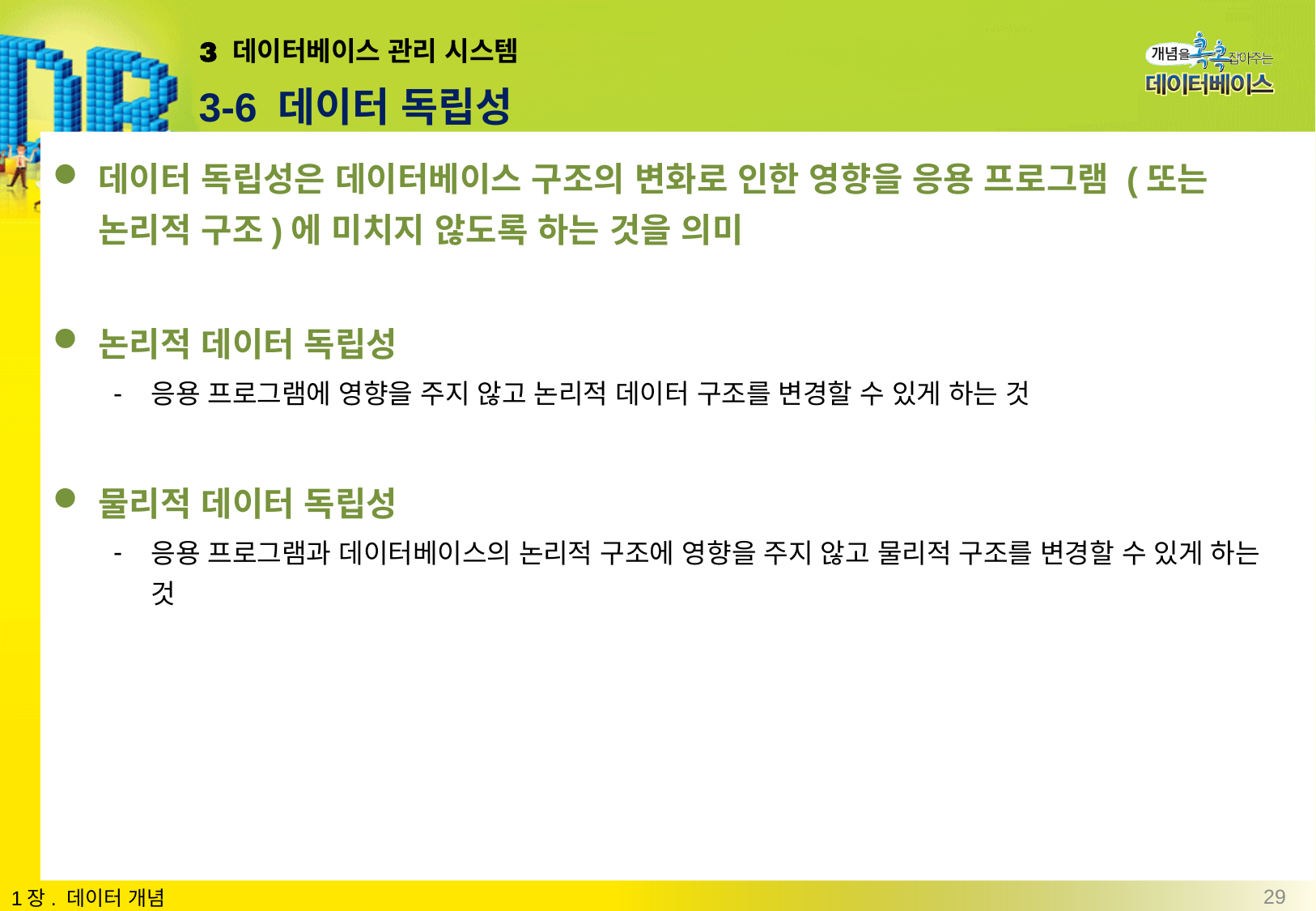

# 3 데이터베이스 관리 시스템
3-6 데이터 독립성
데이터 독립성은 데이터베이스 구조의 변화로 인한 영향을 응용 프로그램 (또는 논리적 구조)에 미치지 않도록 하는 것을 의미

논리적 데이터 독립성
응용 프로그램에 영향을 주지 않고 논리적 데이터 구조를 변경할 수 있게 하는 것

물리적 데이터 독립성
응용 프로그램과 데이터베이스의 논리적 구조에 영향을 주지 않고 물리적 구조를 변경할 수 있게 하는 것
29